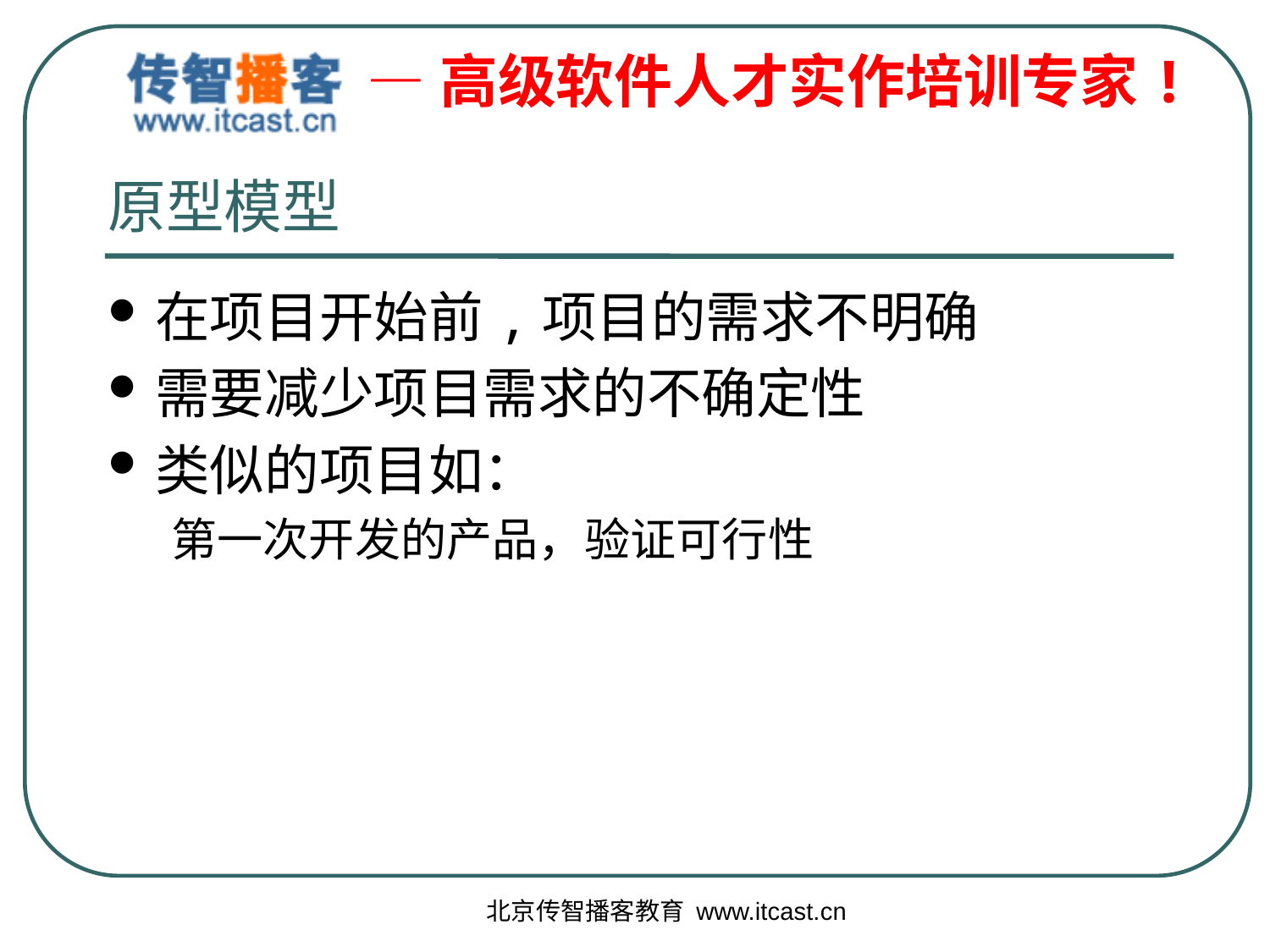

# 原型模型
在项目开始前,项目的需求不明确
需要减少项目需求的不确定性
类似的项目如：
第一次开发的产品，验证可行性
北京传智播客教育 www.itcast.cn